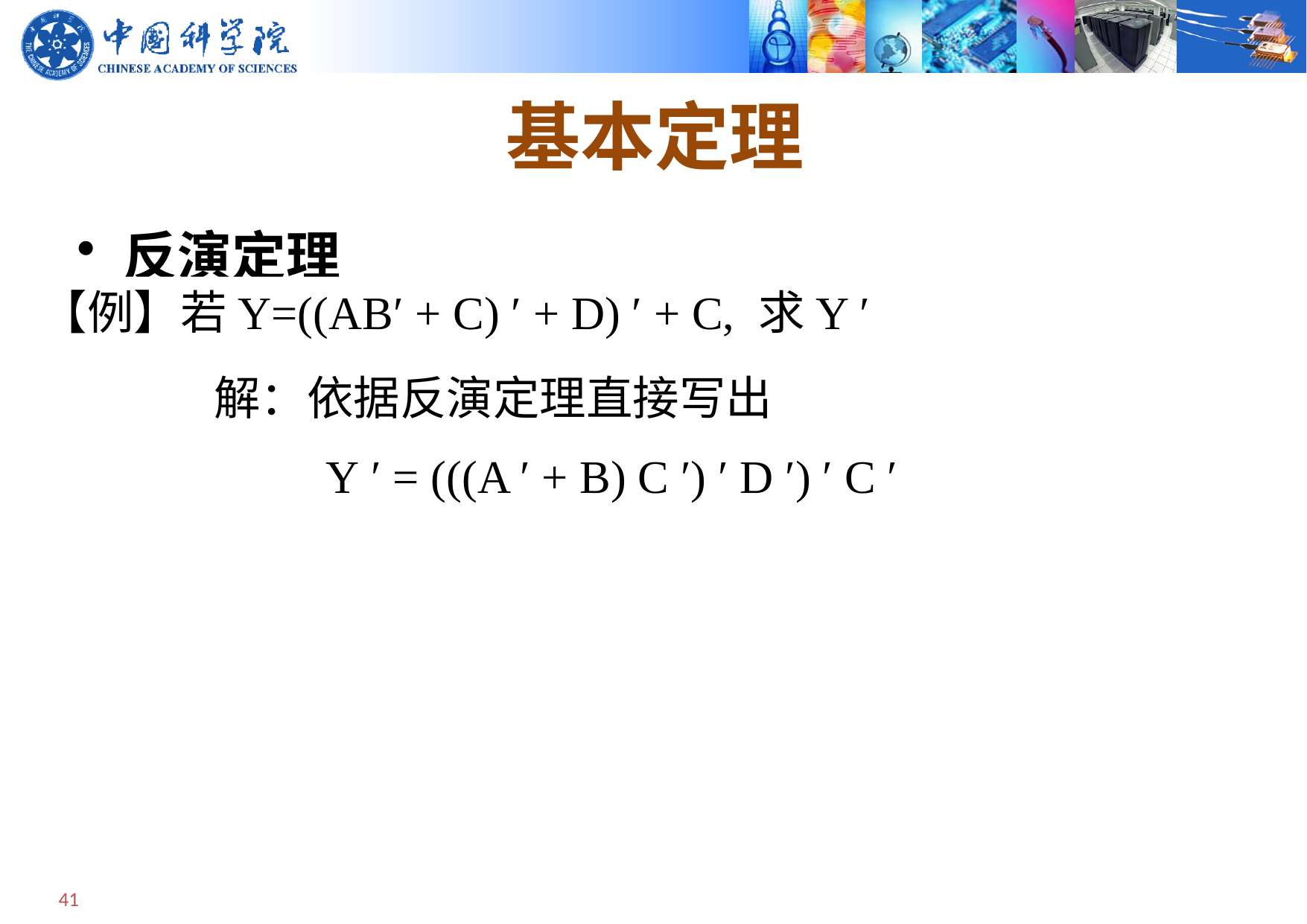

# 基本定理
反演定理

【例】若Y=((AB′ + C) ′ + D) ′ + C, 求Y ′

	解：依据反演定理直接写出

		Y ′ = (((A ′ + B) C ′) ′ D ′) ′ C ′